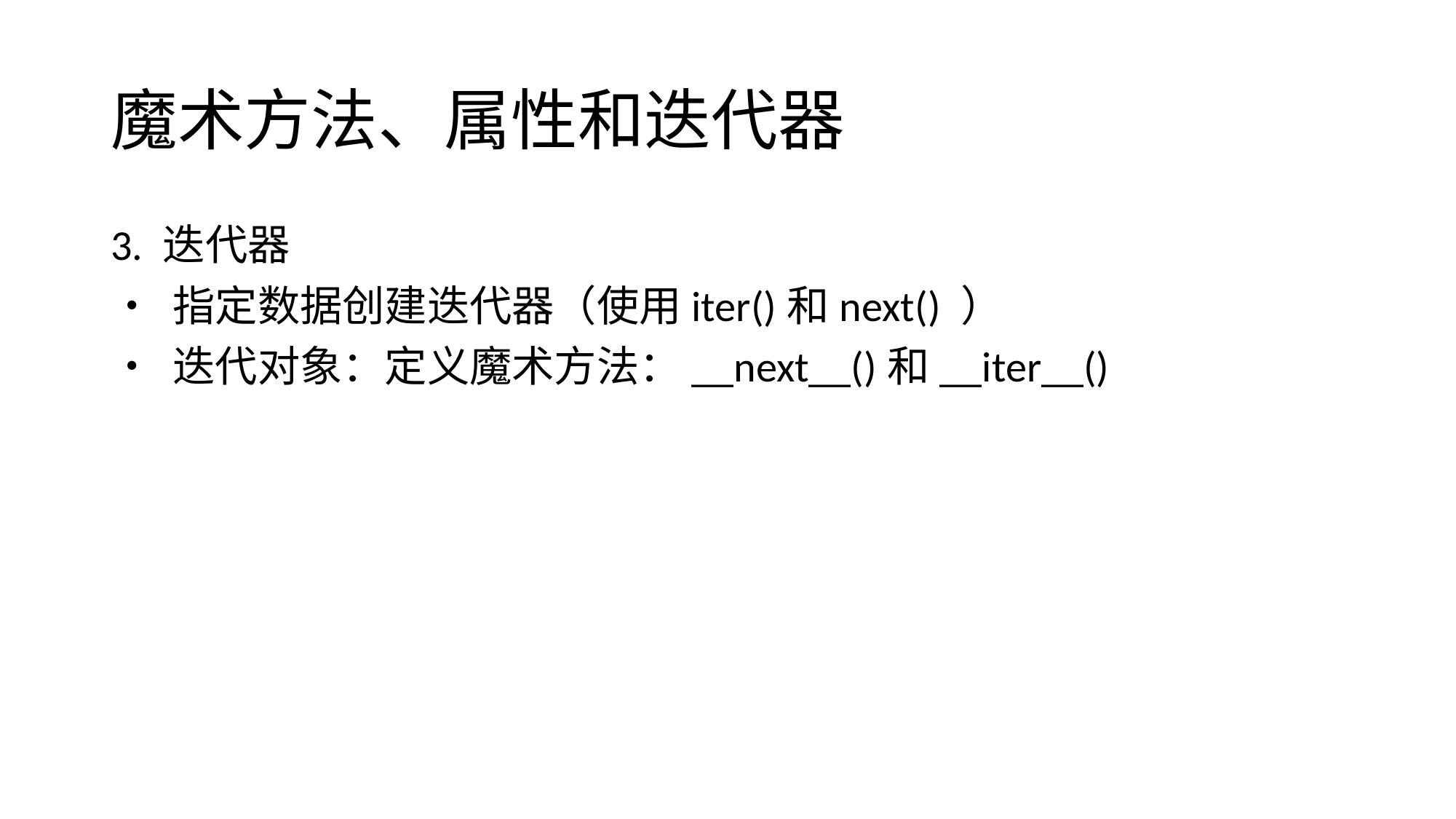

# 魔术方法、属性和迭代器
3. 迭代器
• 指定数据创建迭代器（使用iter()和next() ）
• 迭代对象：定义魔术方法：__next__()和__iter__()